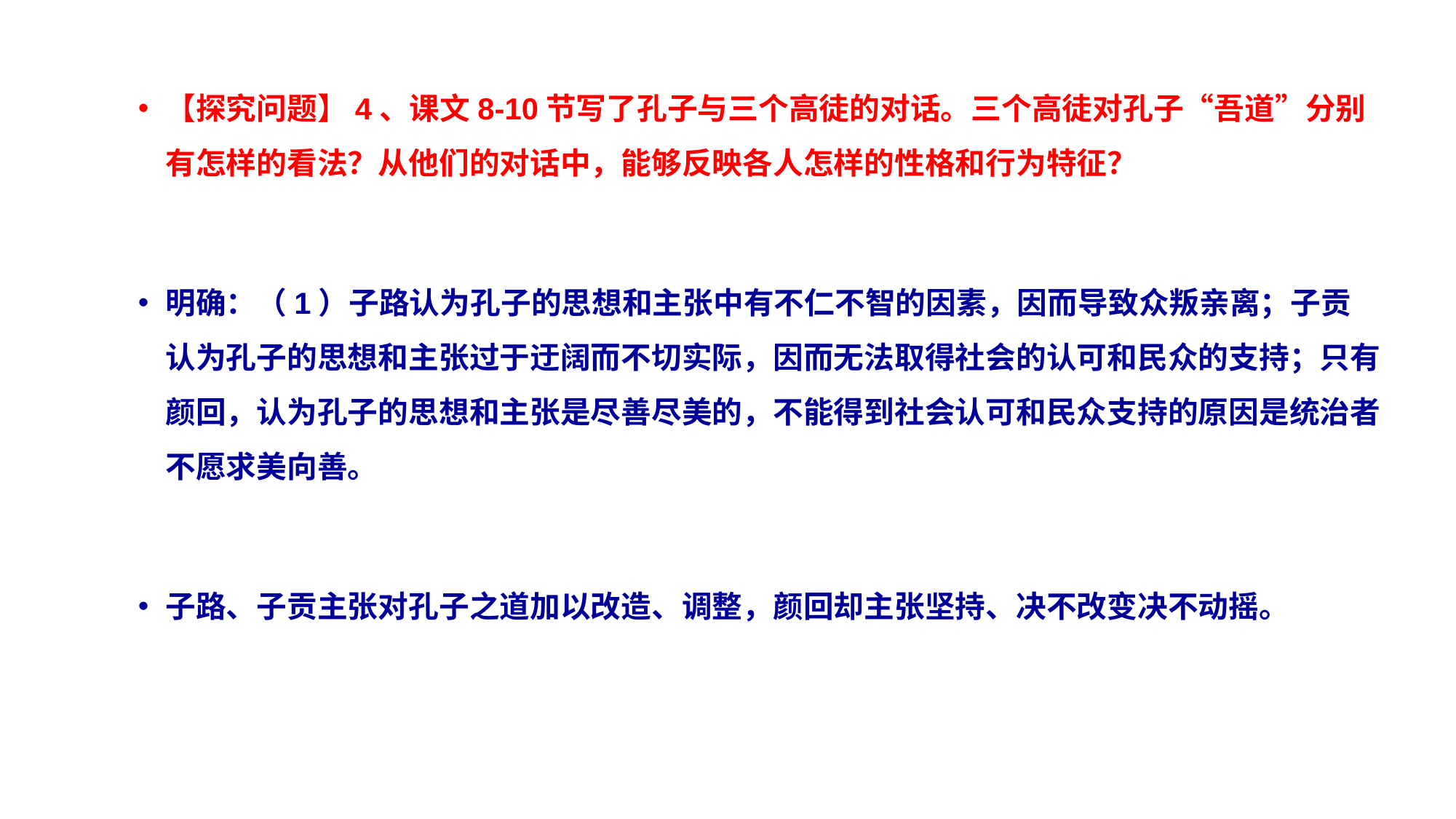

【探究问题】4、课文8-10节写了孔子与三个高徒的对话。三个高徒对孔子“吾道”分别有怎样的看法？从他们的对话中，能够反映各人怎样的性格和行为特征？

明确：（1）子路认为孔子的思想和主张中有不仁不智的因素，因而导致众叛亲离；子贡认为孔子的思想和主张过于迂阔而不切实际，因而无法取得社会的认可和民众的支持；只有颜回，认为孔子的思想和主张是尽善尽美的，不能得到社会认可和民众支持的原因是统治者不愿求美向善。

子路、子贡主张对孔子之道加以改造、调整，颜回却主张坚持、决不改变决不动摇。